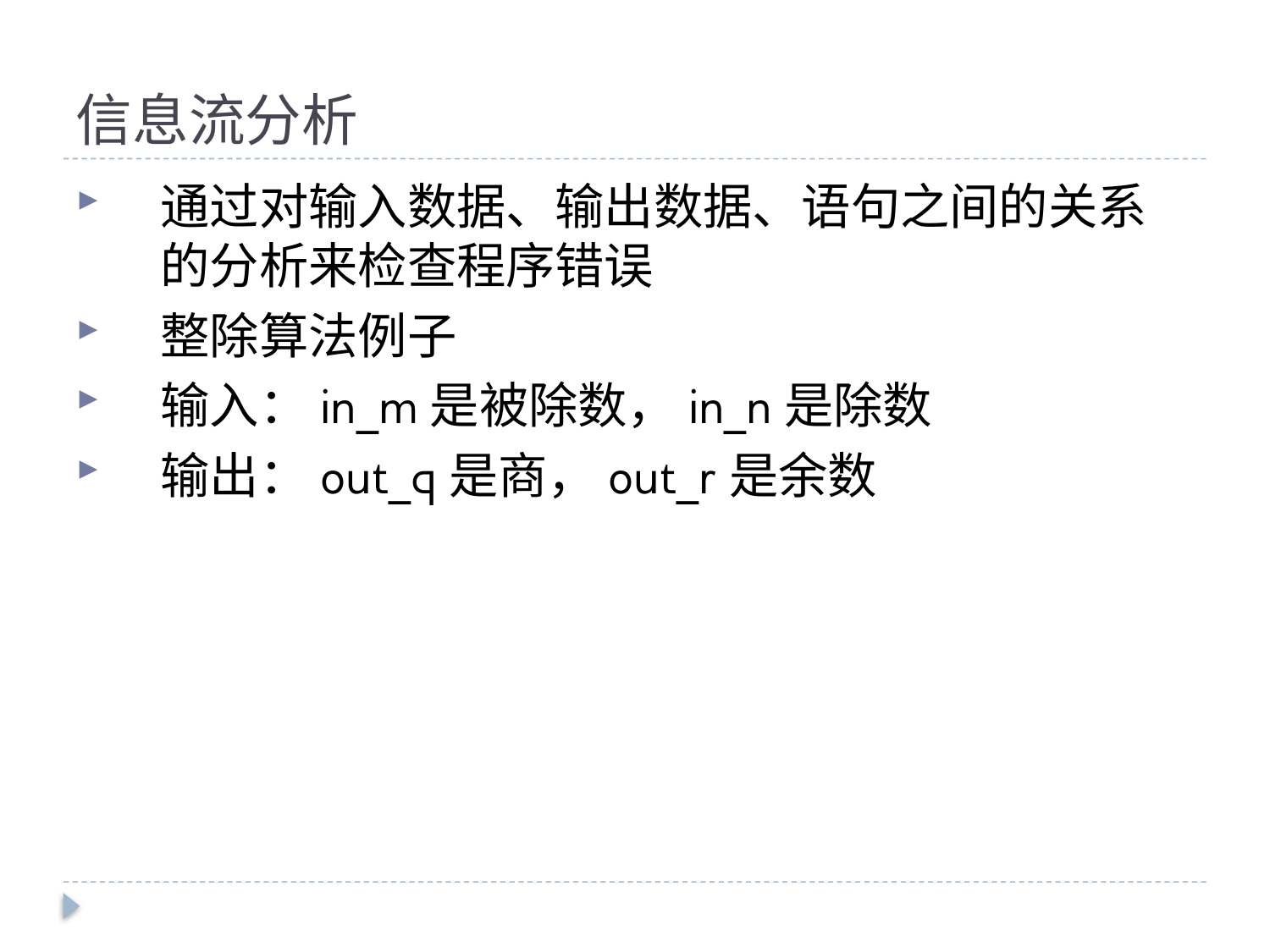

# 信息流分析
通过对输入数据、输出数据、语句之间的关系的分析来检查程序错误
整除算法例子
输入：in_m是被除数，in_n是除数
输出：out_q是商，out_r是余数